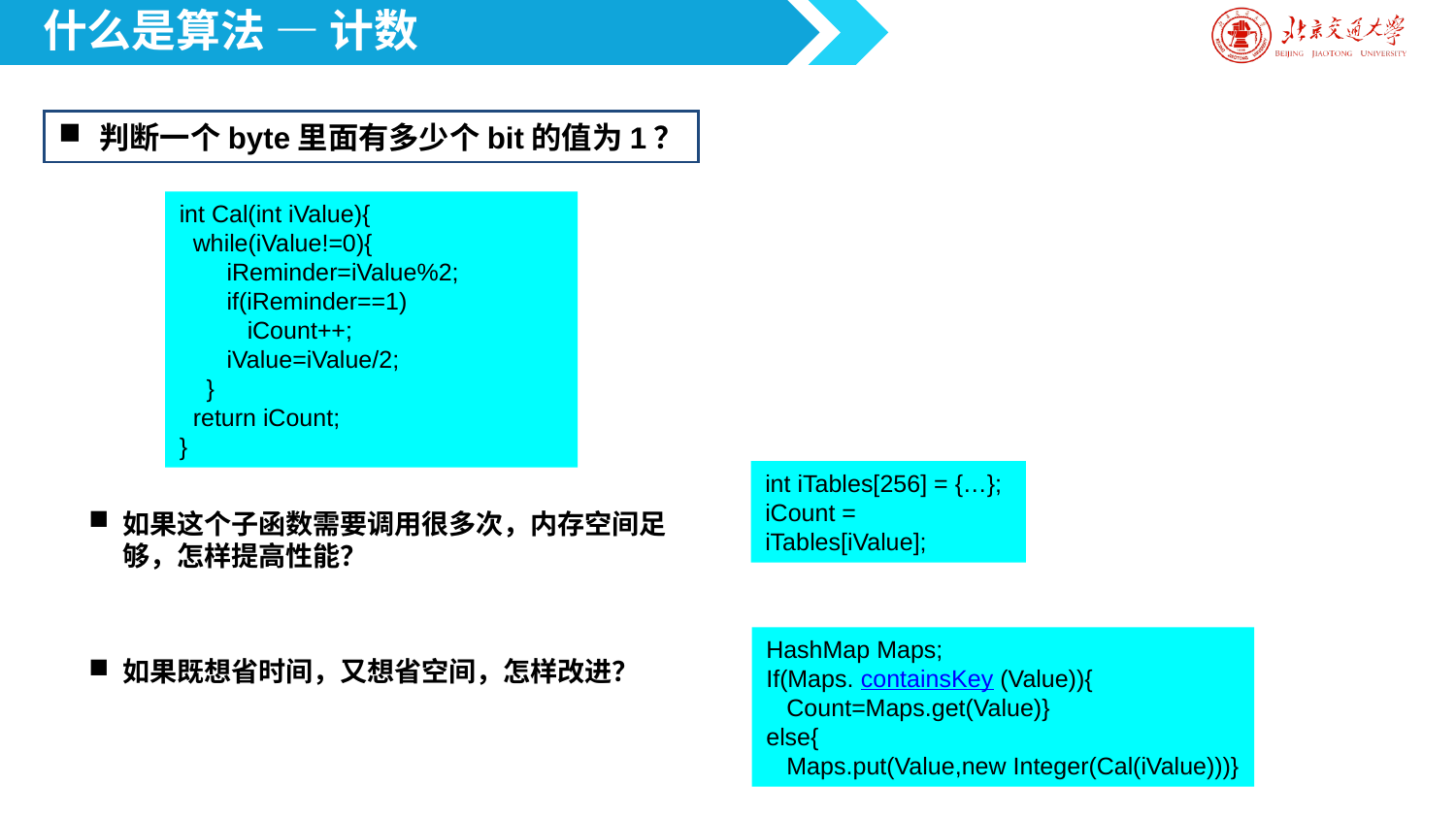

什么是算法 — 计数
判断一个byte里面有多少个bit的值为1？
int Cal(int iValue){
  while(iValue!=0){
       iReminder=iValue%2;
       if(iReminder==1)
          iCount++;
       iValue=iValue/2;
    }
  return iCount;
}
int iTables[256] = {…};
iCount = iTables[iValue];
如果这个子函数需要调用很多次，内存空间足够，怎样提高性能？
HashMap Maps;
If(Maps. containsKey (Value)){
   Count=Maps.get(Value)}
else{
   Maps.put(Value,new Integer(Cal(iValue)))}
如果既想省时间，又想省空间，怎样改进？